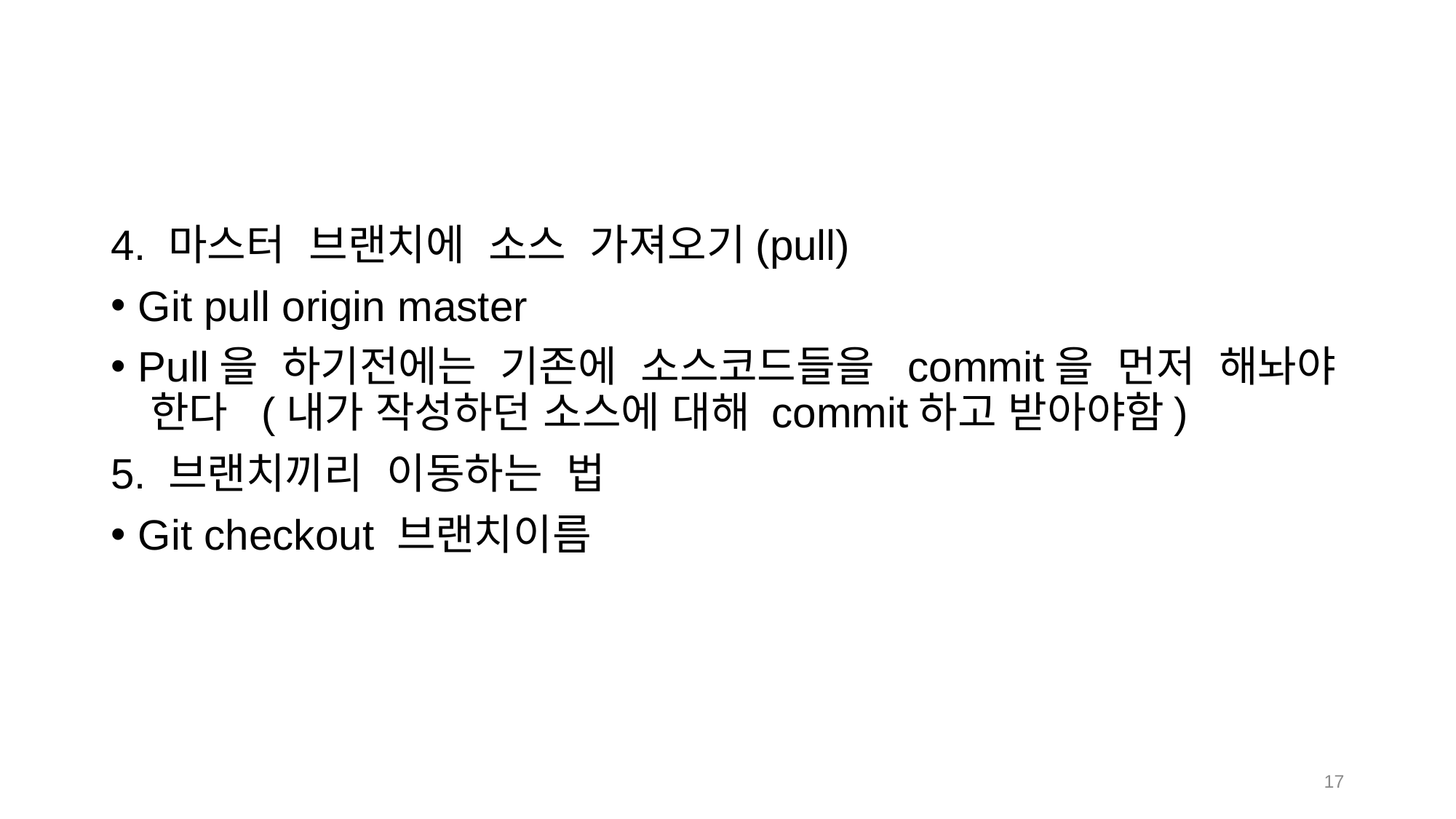

#
4. 마스터  브랜치에  소스  가져오기(pull)
Git pull origin master
Pull을  하기전에는  기존에  소스코드들을  commit을  먼저  해놔야  한다  (내가 작성하던 소스에 대해 commit하고 받아야함)
5. 브랜치끼리  이동하는  법
Git checkout 브랜치이름
17